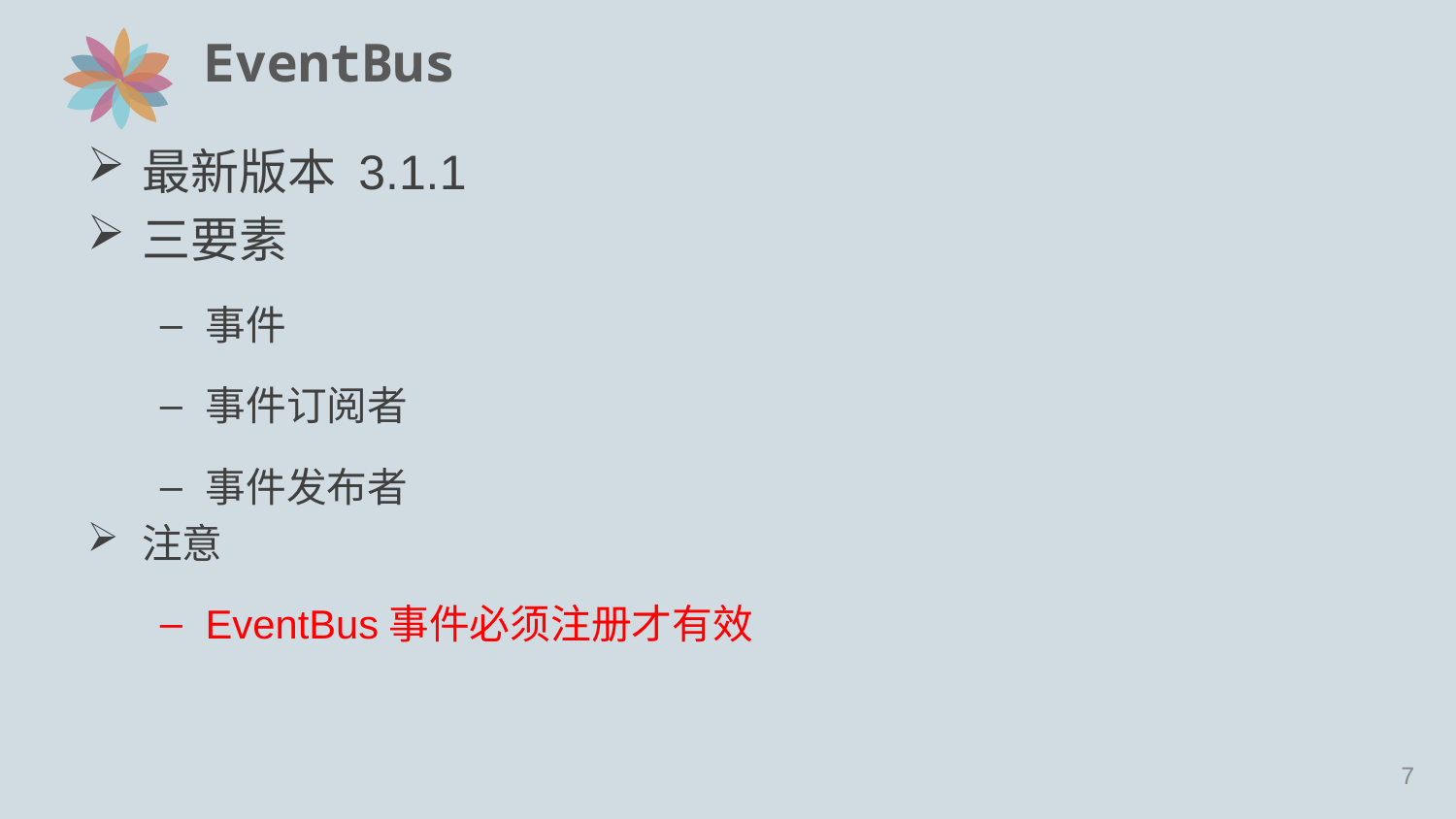

# EventBus
最新版本 3.1.1
三要素
事件
事件订阅者
事件发布者
注意
EventBus事件必须注册才有效
7